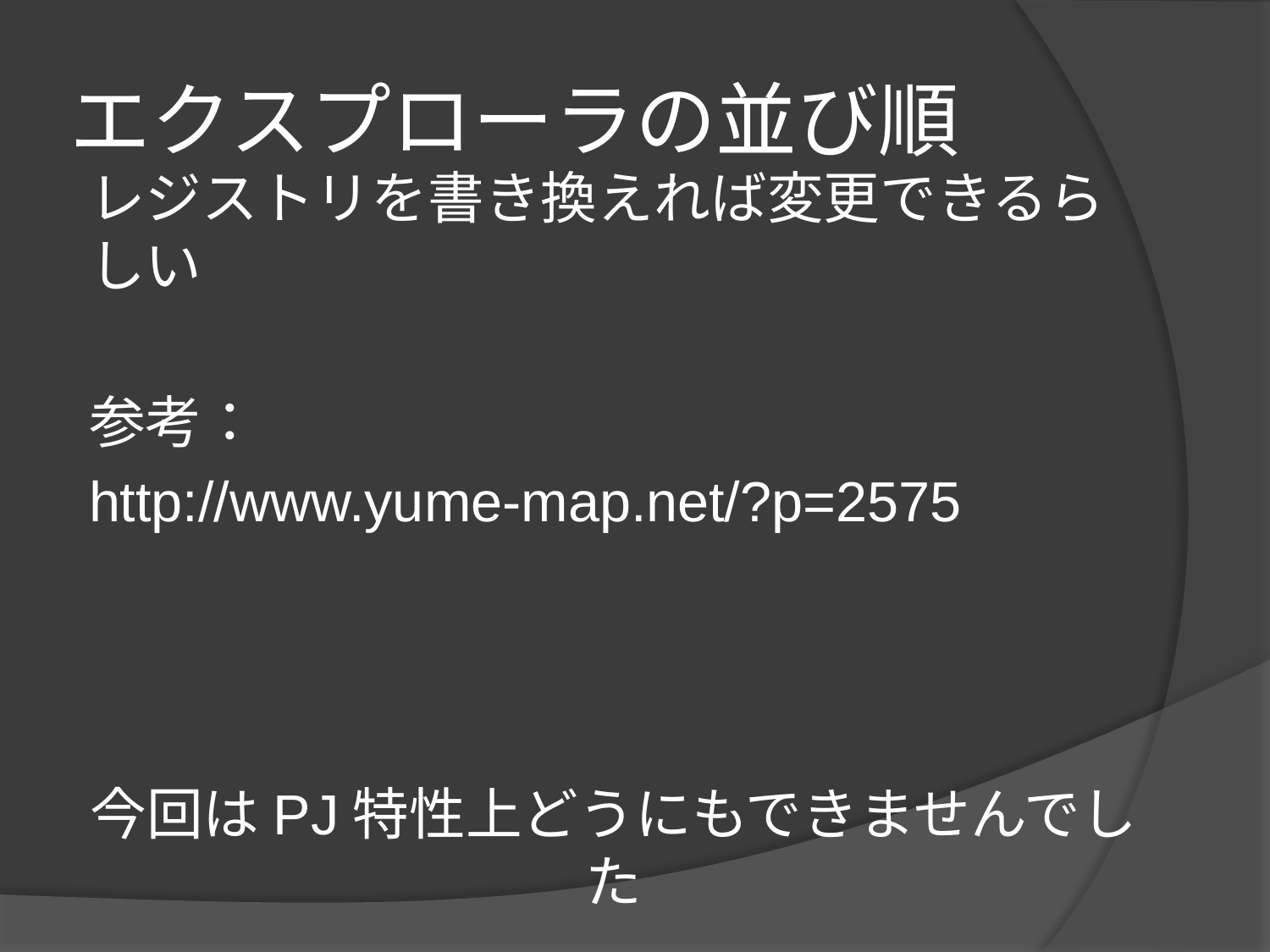

# エクスプローラの並び順
レジストリを書き換えれば変更できるらしい

参考：
http://www.yume-map.net/?p=2575

今回はPJ特性上どうにもできませんでした